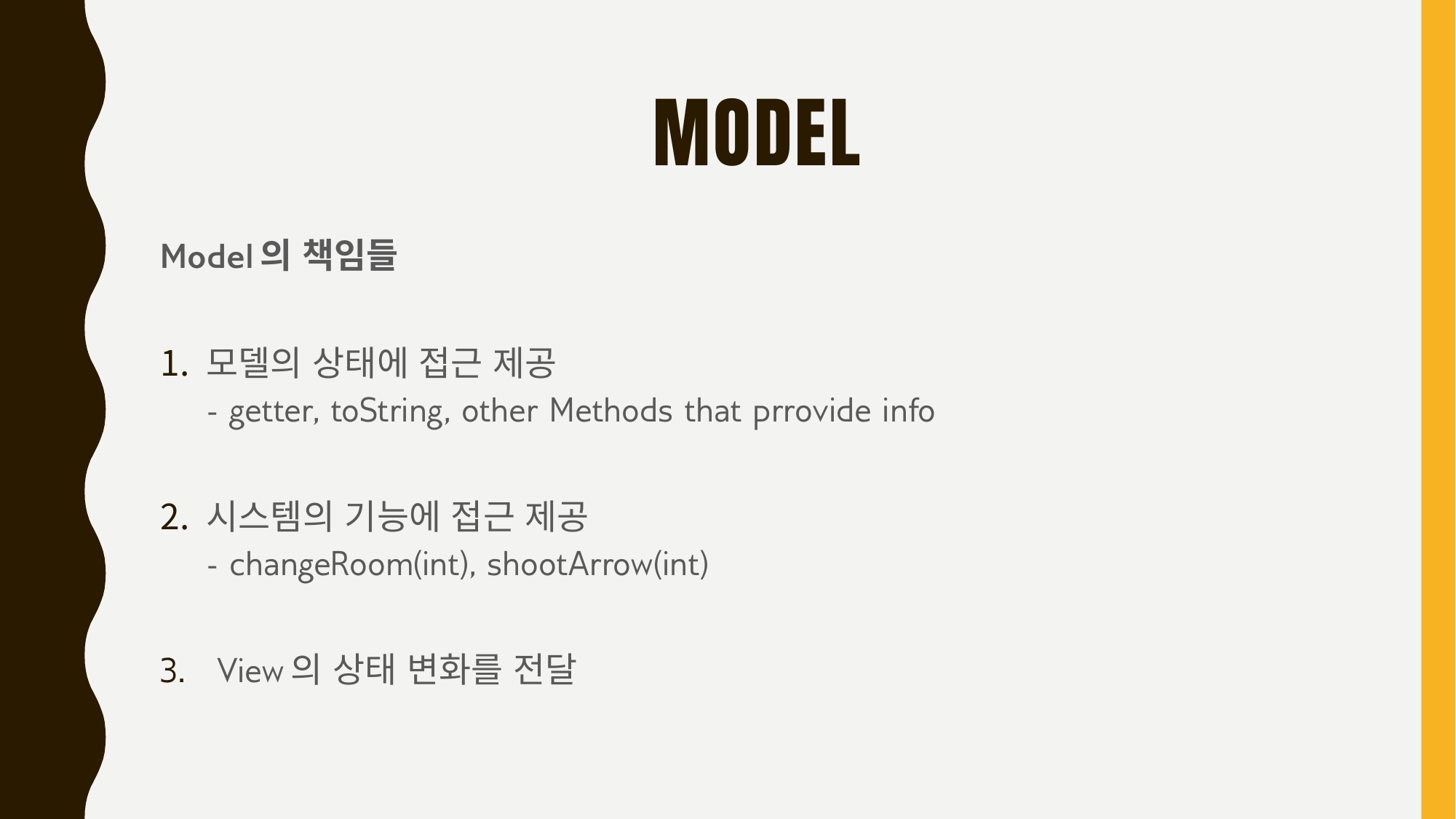

# MODEL
Model의 책임들

모델의 상태에 접근 제공
- getter, toString, other Methods that prrovide info

시스템의 기능에 접근 제공
- changeRoom(int), shootArrow(int)

 View의 상태 변화를 전달